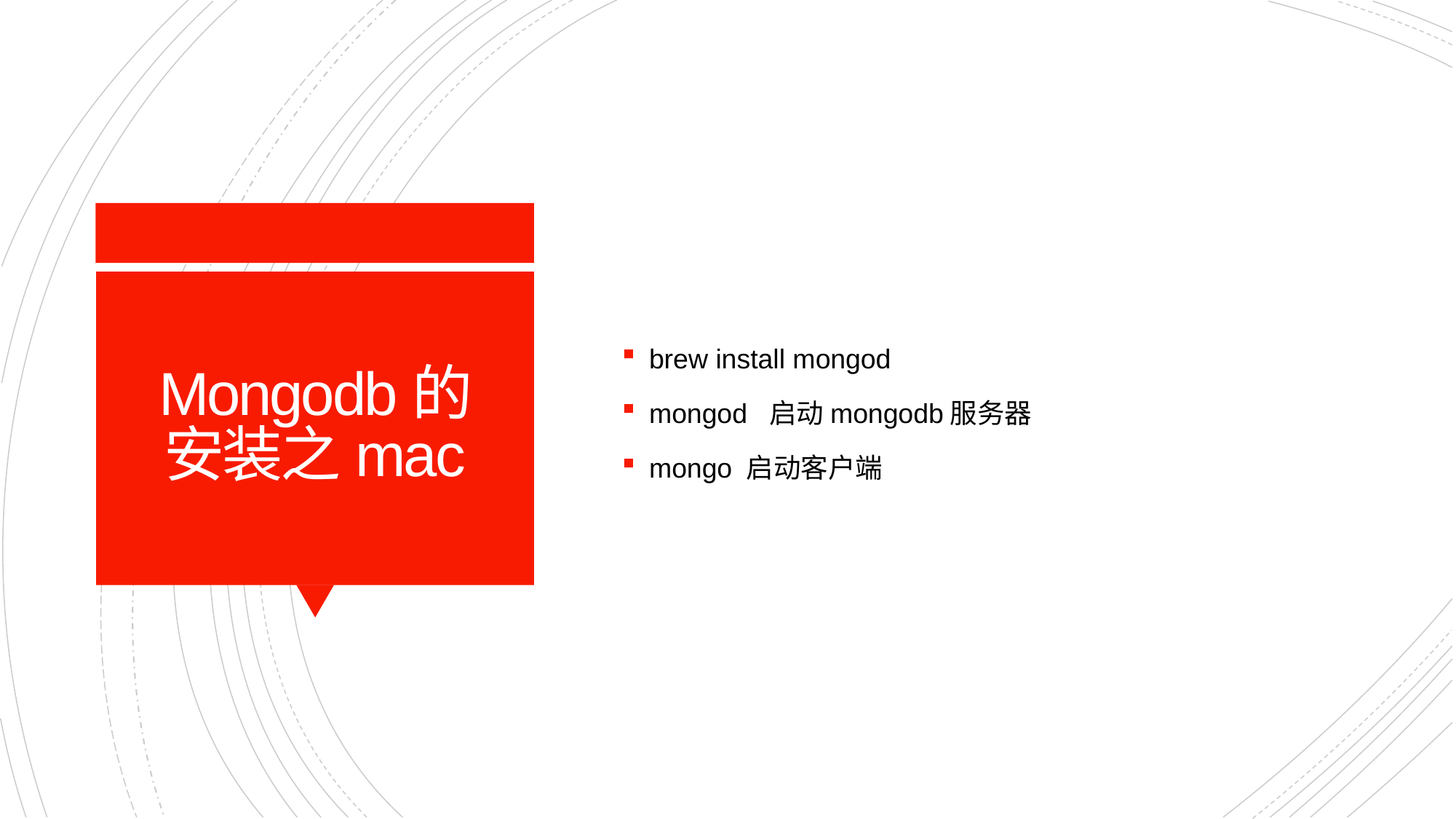

brew install mongod
mongod  启动mongodb服务器
mongo 启动客户端
# Mongodb的安装之mac